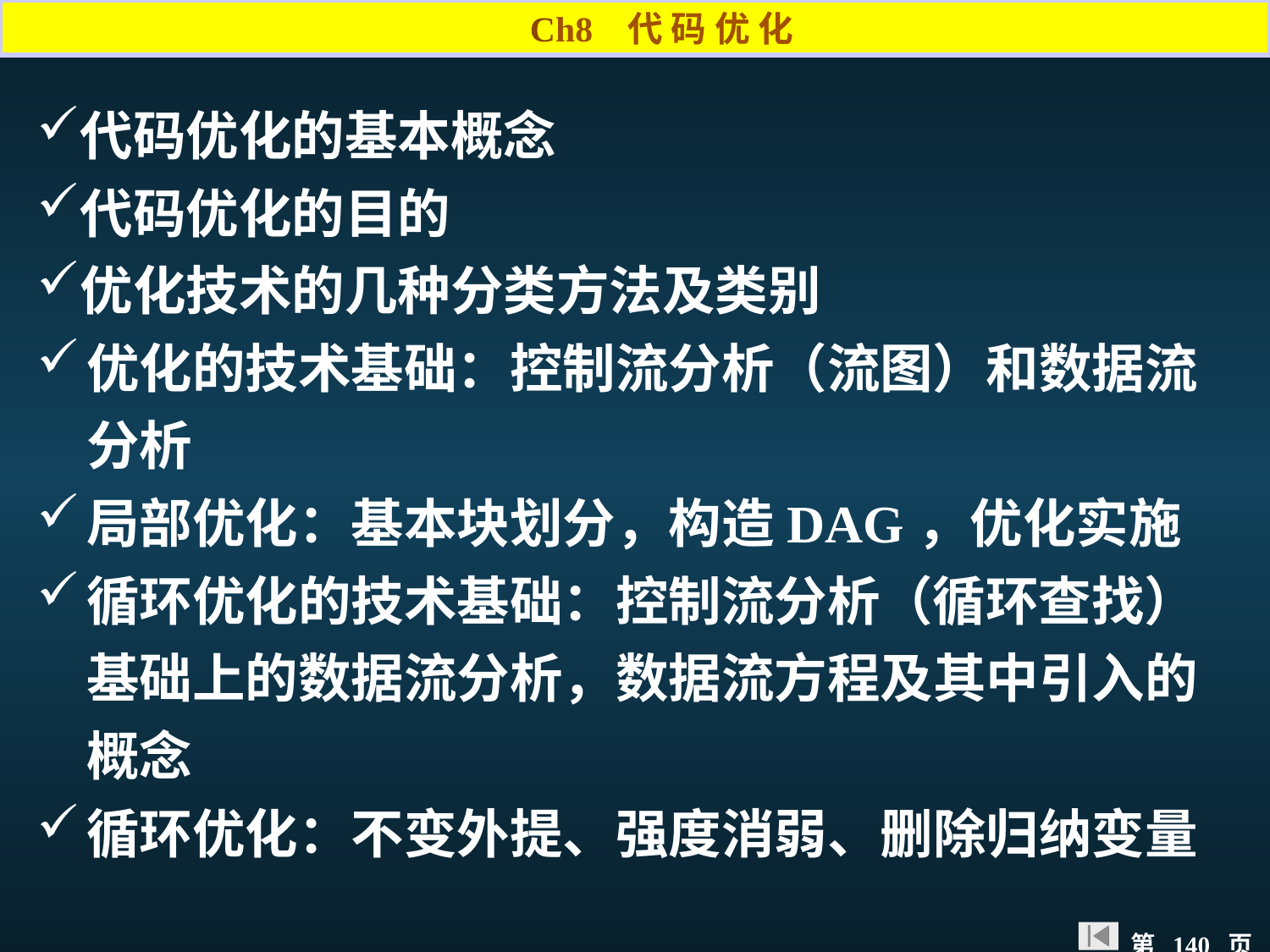

Ch8   代 码 优 化
代码优化的基本概念
代码优化的目的
优化技术的几种分类方法及类别
优化的技术基础：控制流分析（流图）和数据流分析
局部优化：基本块划分，构造DAG，优化实施
循环优化的技术基础：控制流分析（循环查找）基础上的数据流分析，数据流方程及其中引入的概念
循环优化：不变外提、强度消弱、删除归纳变量